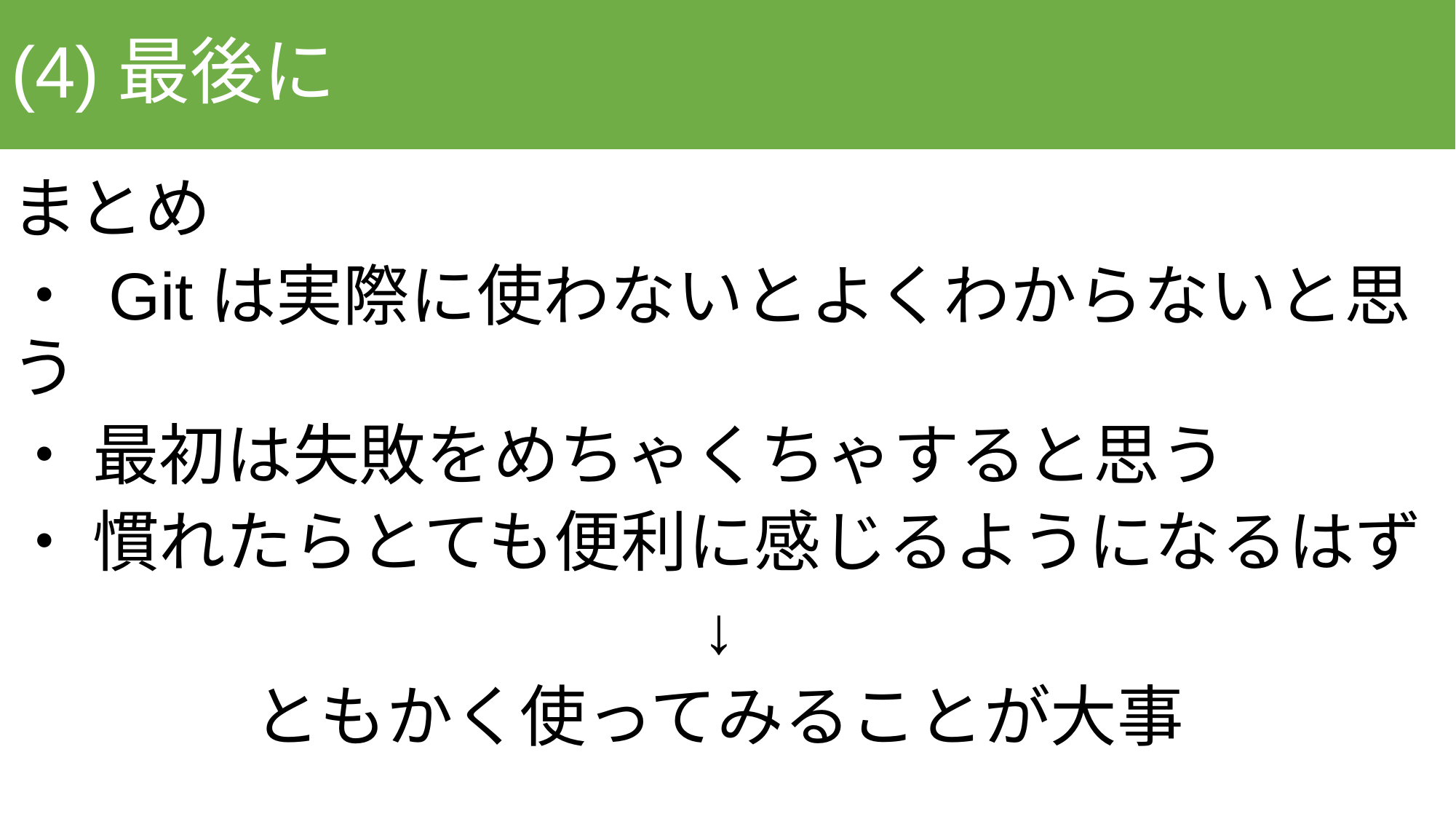

(4)最後に
# (2)Gitの使い方
まとめ
・ Gitは実際に使わないとよくわからないと思う
・ 最初は失敗をめちゃくちゃすると思う
・ 慣れたらとても便利に感じるようになるはず
↓
ともかく使ってみることが大事